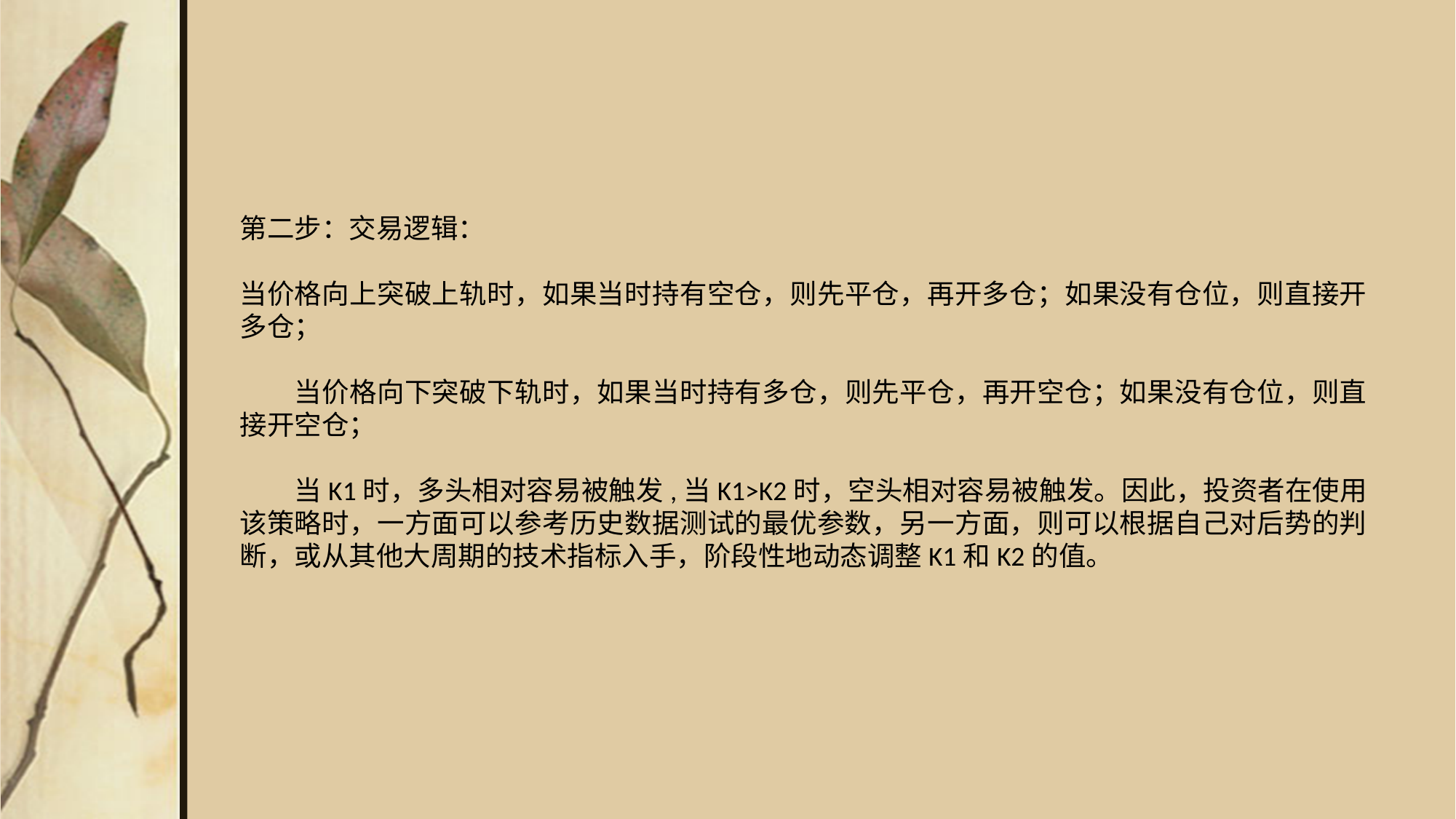

第二步：交易逻辑：

当价格向上突破上轨时，如果当时持有空仓，则先平仓，再开多仓；如果没有仓位，则直接开多仓；

　　当价格向下突破下轨时，如果当时持有多仓，则先平仓，再开空仓；如果没有仓位，则直接开空仓；

　　当K1时，多头相对容易被触发,当K1>K2时，空头相对容易被触发。因此，投资者在使用该策略时，一方面可以参考历史数据测试的最优参数，另一方面，则可以根据自己对后势的判断，或从其他大周期的技术指标入手，阶段性地动态调整K1和K2的值。